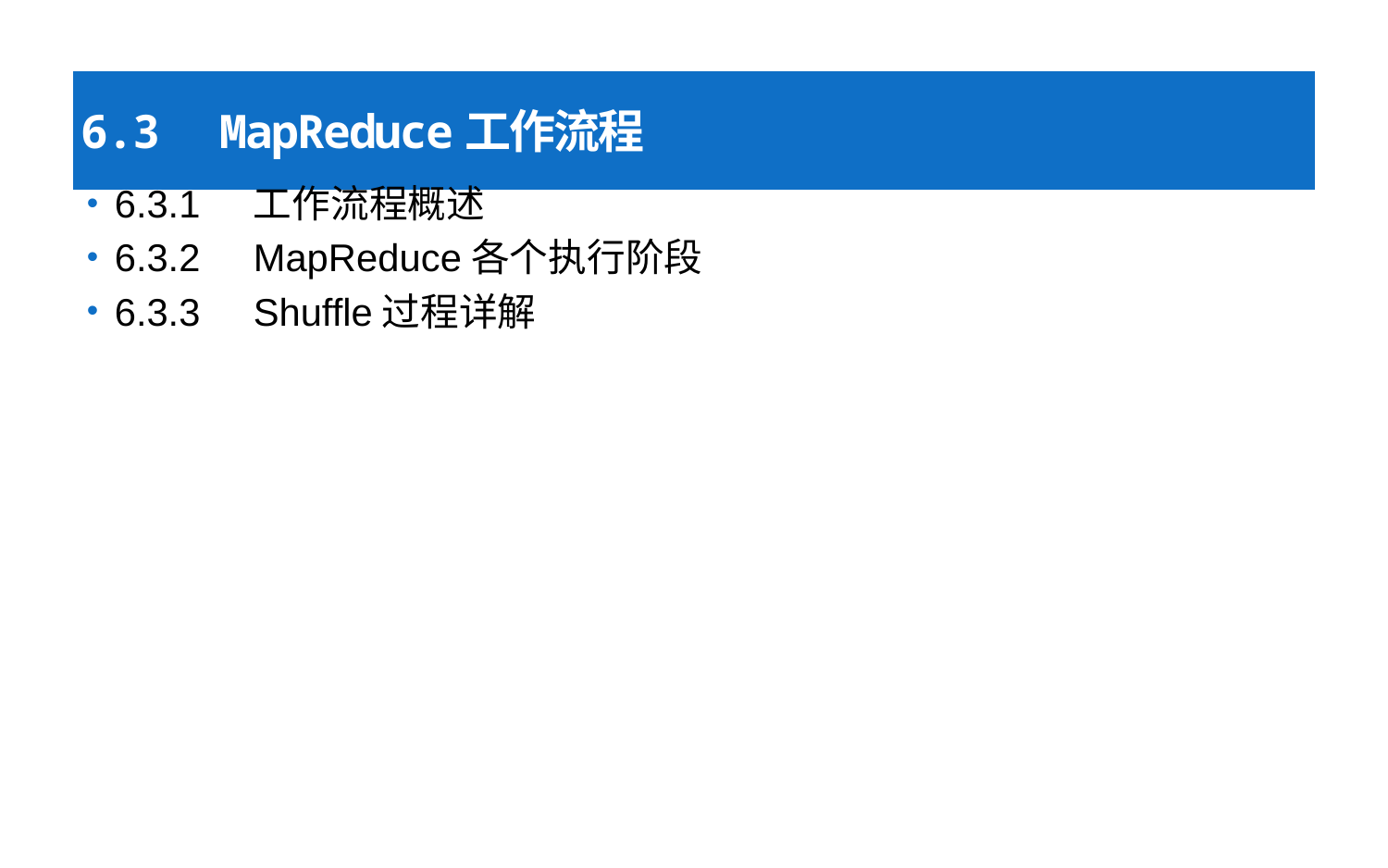

6.3.1	工作流程概述
6.3.2	MapReduce各个执行阶段
6.3.3	Shuffle过程详解
6.3	MapReduce工作流程